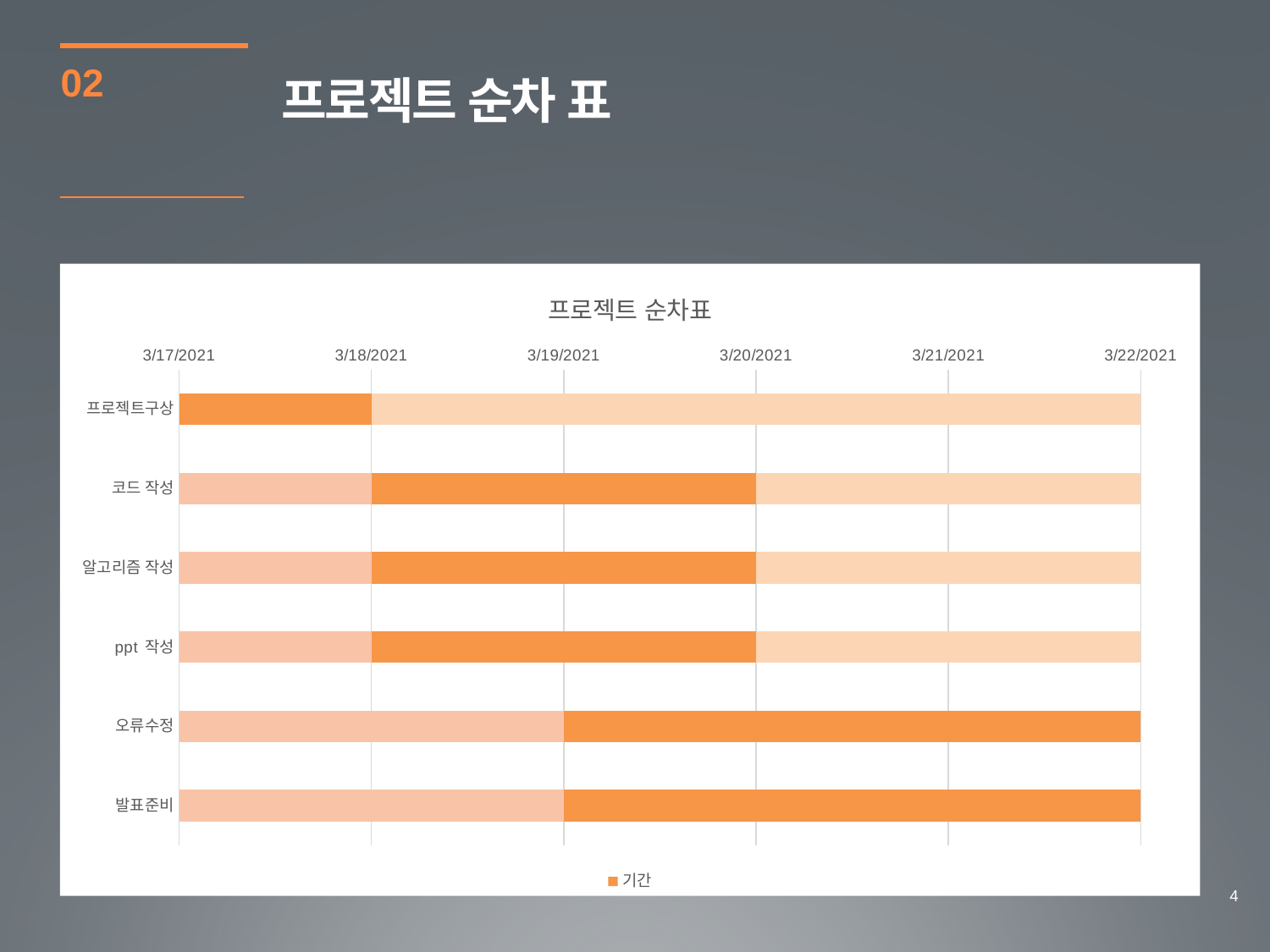

02
프로젝트 순차 표

### Chart: 프로젝트 순차표

| Category | 시작날짜 | 기간 | 종료날짜 |
|---|---|---|---|
| 프로젝트구상 | 44272.0 | 1.0 | 44273.0 |
| 코드 작성 | 44273.0 | 2.0 | 44274.0 |
| 알고리즘 작성 | 44273.0 | 2.0 | 44274.0 |
| ppt 작성 | 44273.0 | 2.0 | 44274.0 |
| 오류수정 | 44274.0 | 3.0 | 44276.0 |
| 발표준비 | 44274.0 | 3.0 | 44276.0 |